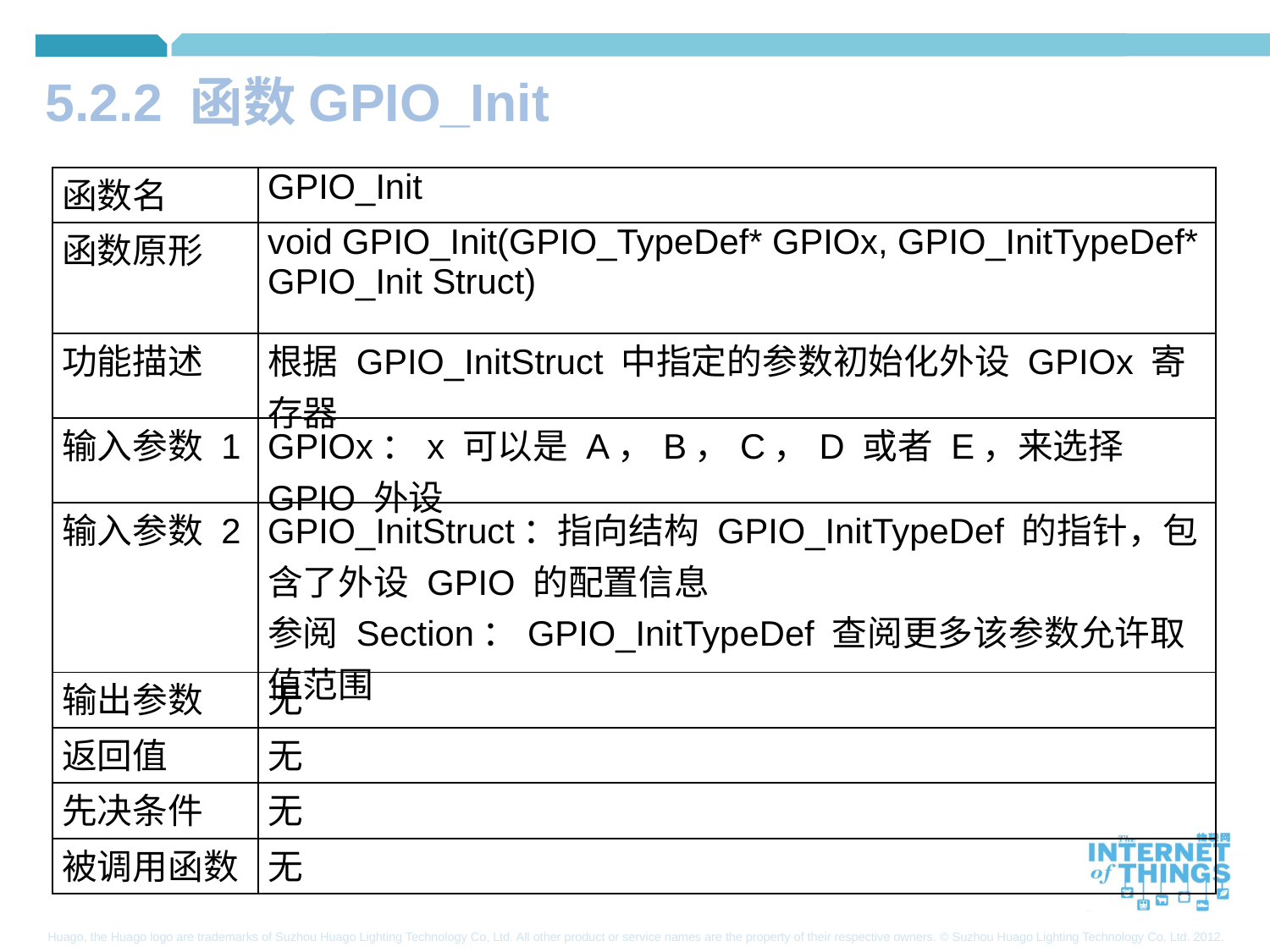

5.2.2 函数GPIO_Init
| 函数名 | GPIO\_Init |
| --- | --- |
| 函数原形 | void GPIO\_Init(GPIO\_TypeDef\* GPIOx, GPIO\_InitTypeDef\* GPIO\_Init Struct) |
| 功能描述 | 根据 GPIO\_InitStruct 中指定的参数初始化外设 GPIOx 寄存器 |
| 输入参数 1 | GPIOx：x 可以是 A，B，C，D 或者 E，来选择 GPIO 外设 |
| 输入参数 2 | GPIO\_InitStruct：指向结构 GPIO\_InitTypeDef 的指针，包含了外设 GPIO 的配置信息 参阅 Section：GPIO\_InitTypeDef 查阅更多该参数允许取值范围 |
| 输出参数 | 无 |
| 返回值 | 无 |
| 先决条件 | 无 |
| 被调用函数 | 无 |